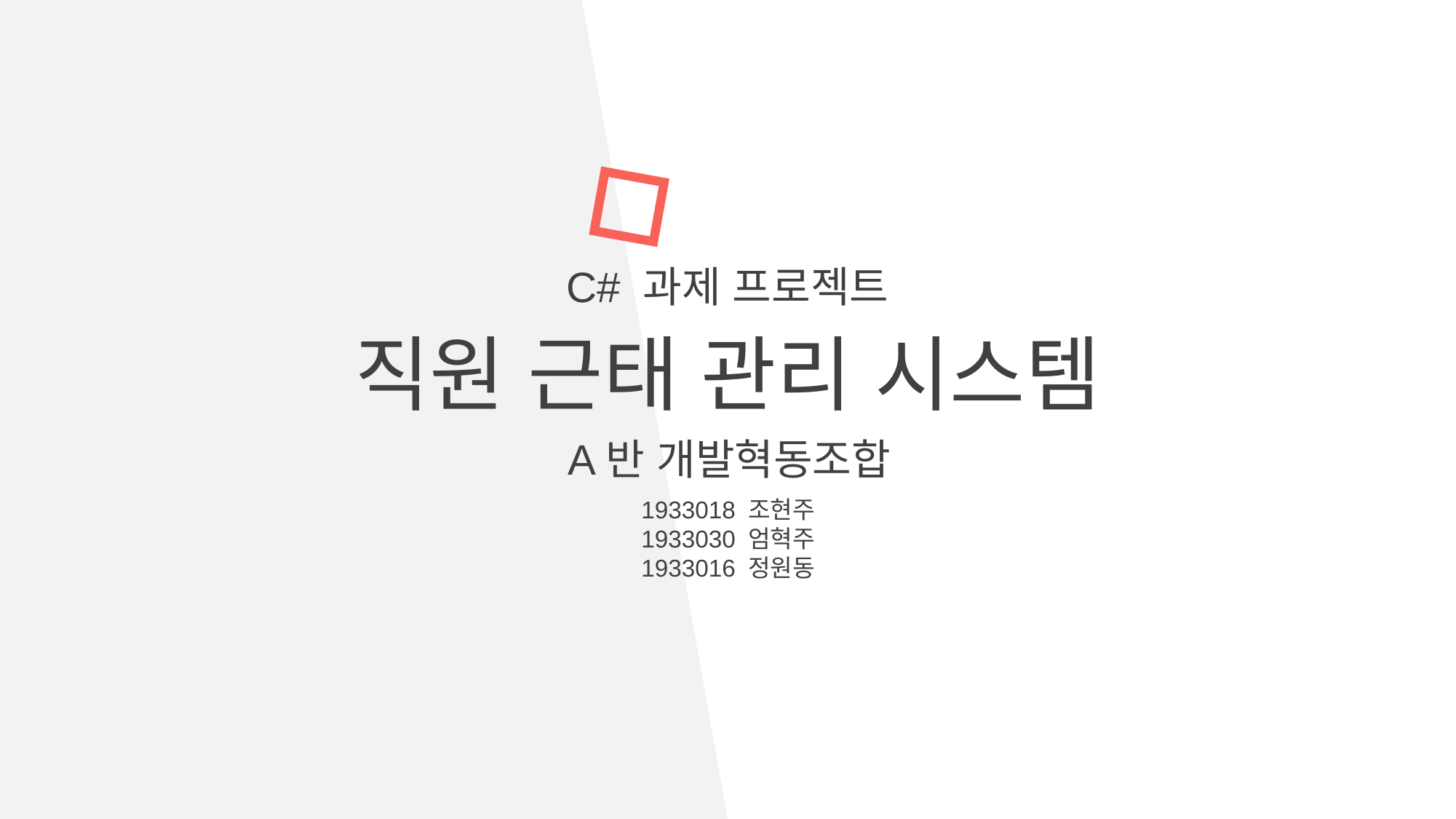

C# 과제 프로젝트
직원 근태 관리 시스템
A반 개발혁동조합
1933018 조현주
1933030 엄혁주
1933016 정원동